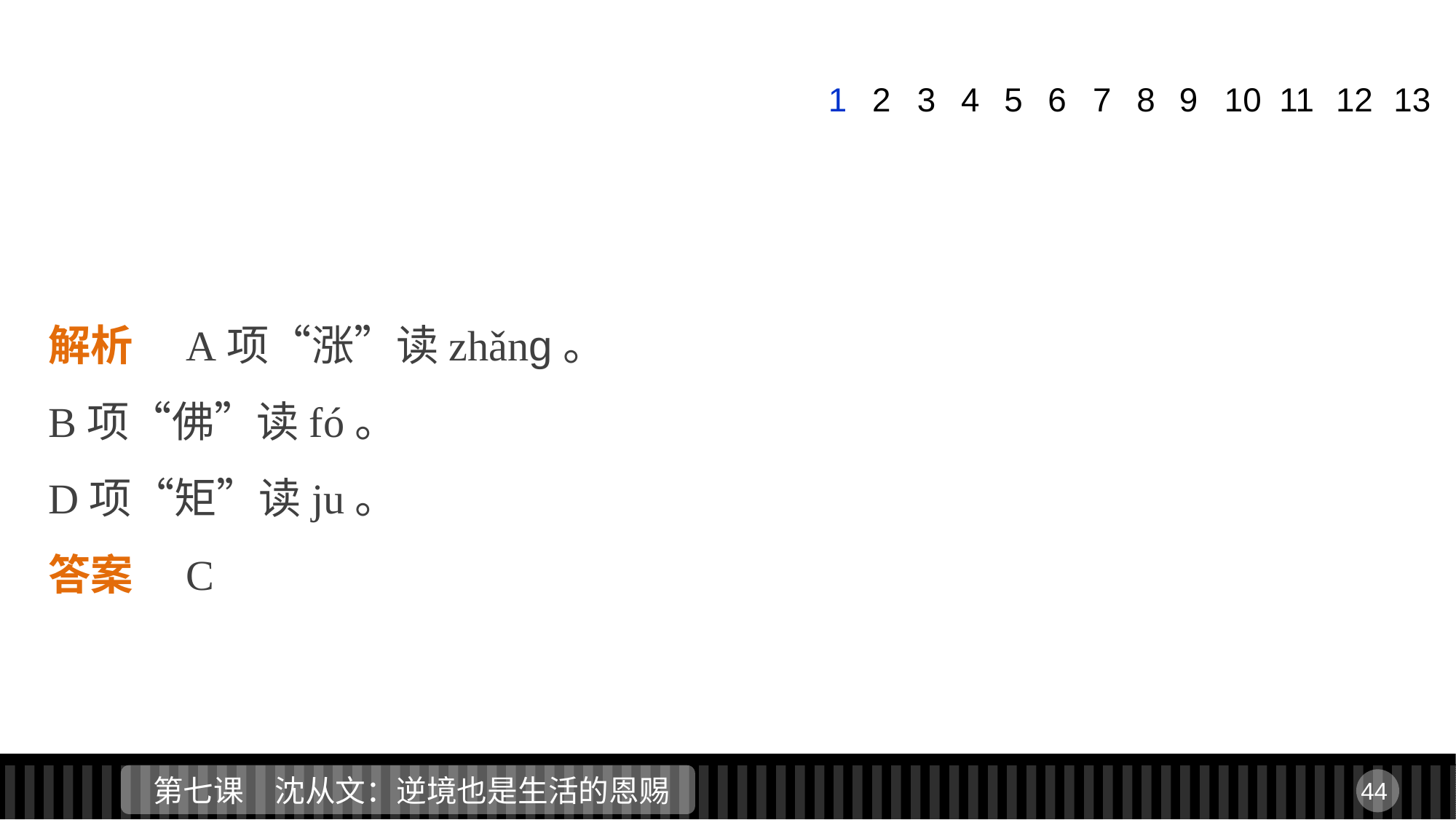

1
2
3
4
5
6
7
8
9
11
12
13
10
解析　A项“涨”读zhǎnɡ。
B项“佛”读fó。
D项“矩”读ju。
答案　C